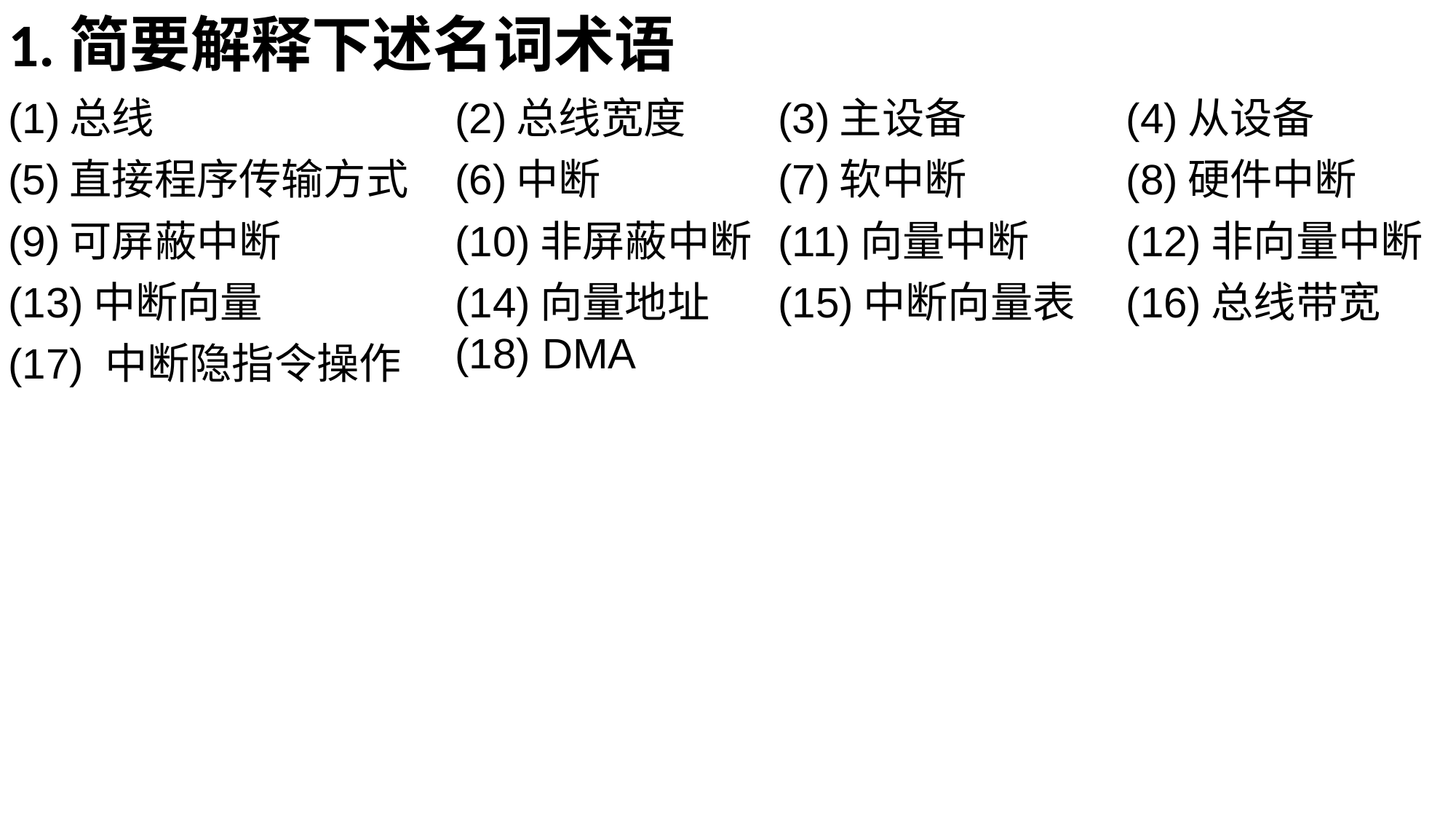

1.简要解释下述名词术语
| (1)总线 | (2)总线宽度 | (3)主设备 | (4)从设备 |
| --- | --- | --- | --- |
| (5)直接程序传输方式 | (6)中断 | (7)软中断 | (8)硬件中断 |
| (9)可屏蔽中断 | (10)非屏蔽中断 | (11)向量中断 | (12)非向量中断 |
| (13)中断向量 | (14)向量地址 | (15)中断向量表 | (16)总线带宽 |
| (17) 中断隐指令操作 | (18) DMA |  |  |